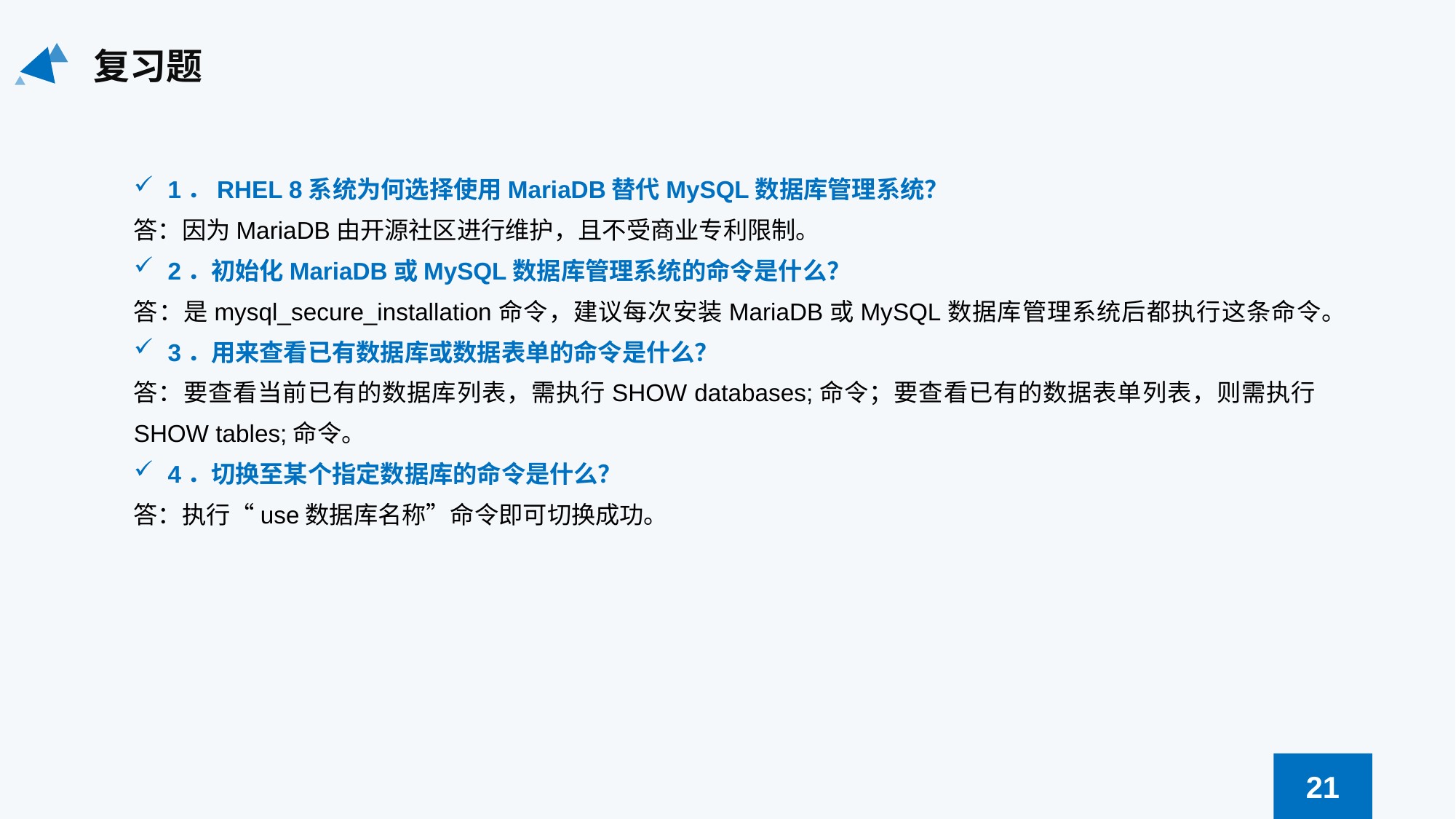

复习题

1．RHEL 8系统为何选择使用MariaDB替代MySQL数据库管理系统？
答：因为MariaDB由开源社区进行维护，且不受商业专利限制。
2．初始化MariaDB或MySQL数据库管理系统的命令是什么？
答：是mysql_secure_installation命令，建议每次安装MariaDB或MySQL数据库管理系统后都执行这条命令。
3．用来查看已有数据库或数据表单的命令是什么？
答：要查看当前已有的数据库列表，需执行SHOW databases;命令；要查看已有的数据表单列表，则需执行SHOW tables;命令。
4．切换至某个指定数据库的命令是什么？
答：执行“use数据库名称”命令即可切换成功。

21